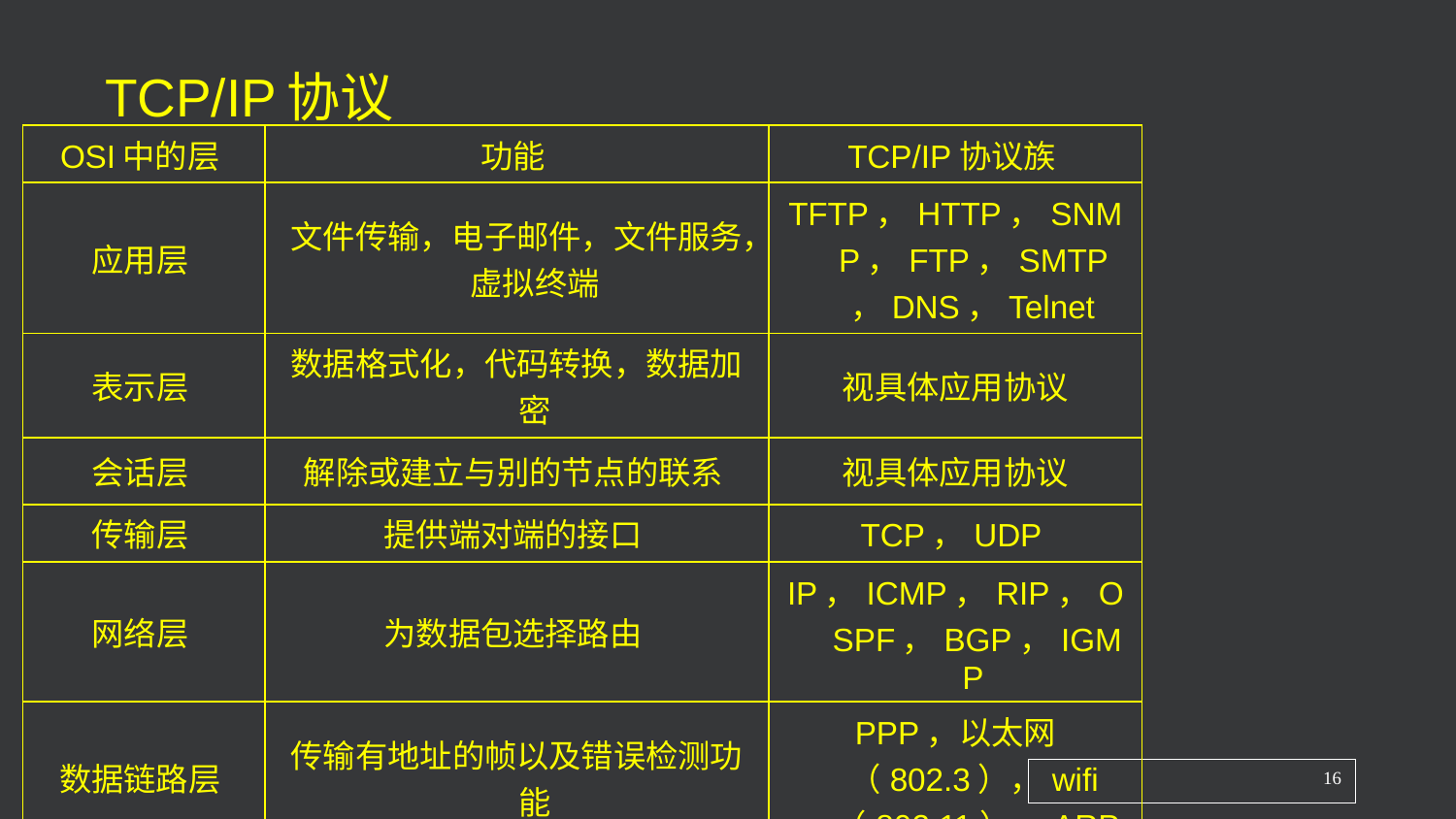

# TCP/IP协议
| OSI中的层 | 功能 | TCP/IP协议族 |
| --- | --- | --- |
| 应用层 | 文件传输，电子邮件，文件服务，虚拟终端 | TFTP，HTTP，SNMP，FTP，SMTP，DNS，Telnet |
| 表示层 | 数据格式化，代码转换，数据加密 | 视具体应用协议 |
| 会话层 | 解除或建立与别的节点的联系 | 视具体应用协议 |
| 传输层 | 提供端对端的接口 | TCP，UDP |
| 网络层 | 为数据包选择路由 | IP，ICMP，RIP，OSPF，BGP，IGMP |
| 数据链路层 | 传输有地址的帧以及错误检测功能 | PPP，以太网（802.3），wifi（802.11），ARP |
| 物理层 | 定义了传输介质，电平，速率等 | 双绞线，光纤，RS232 |
16